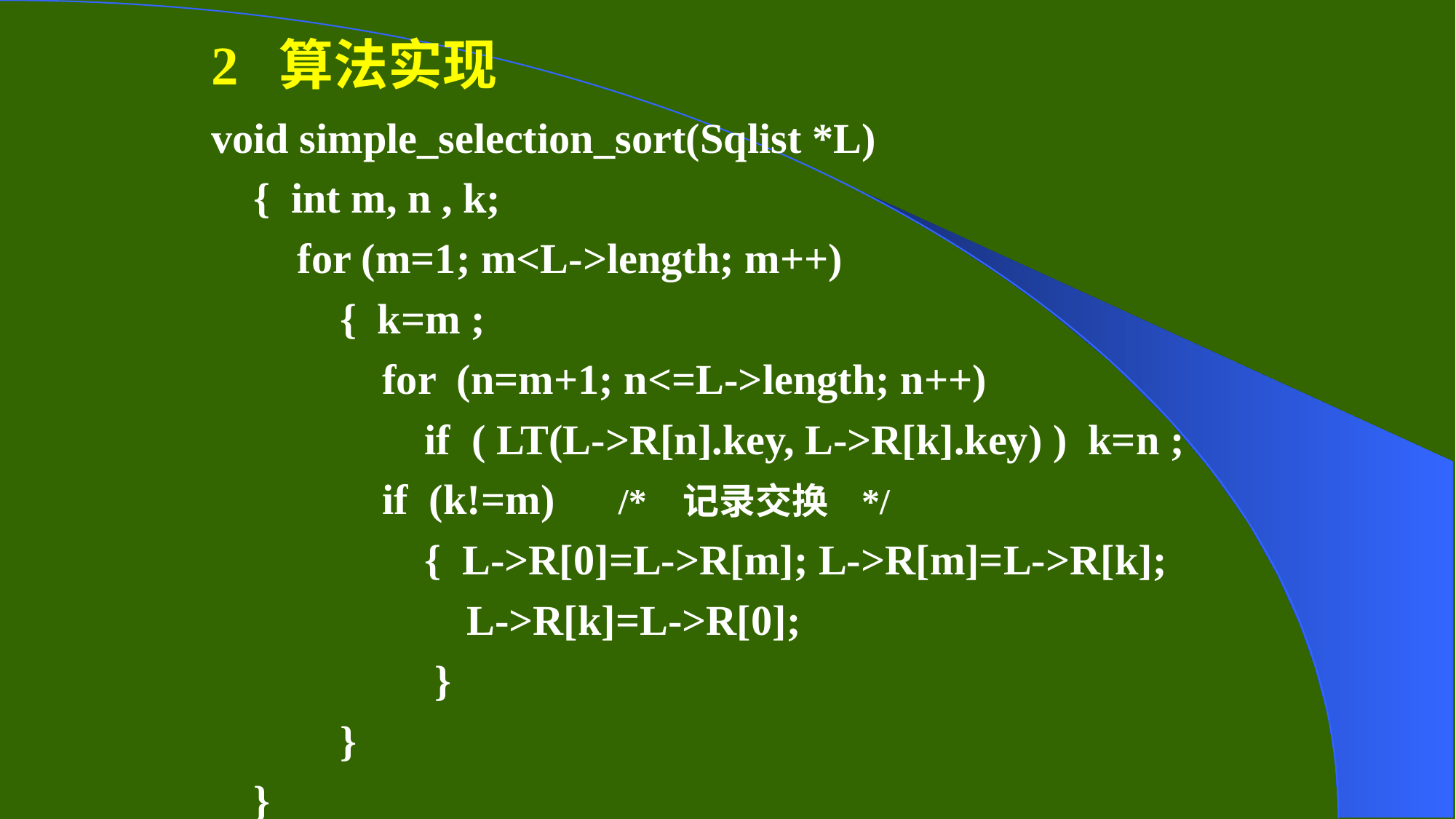

2  算法实现
void simple_selection_sort(Sqlist *L)
{  int m, n , k;
for (m=1; m<L->length; m++)
{  k=m ;
for  (n=m+1; n<=L->length; n++)
    if  ( LT(L->R[n].key, L->R[k].key) )  k=n ;
if  (k!=m)      /*   记录交换   */
    {  L->R[0]=L->R[m]; L->R[m]=L->R[k];
        L->R[k]=L->R[0];
     }
}
}